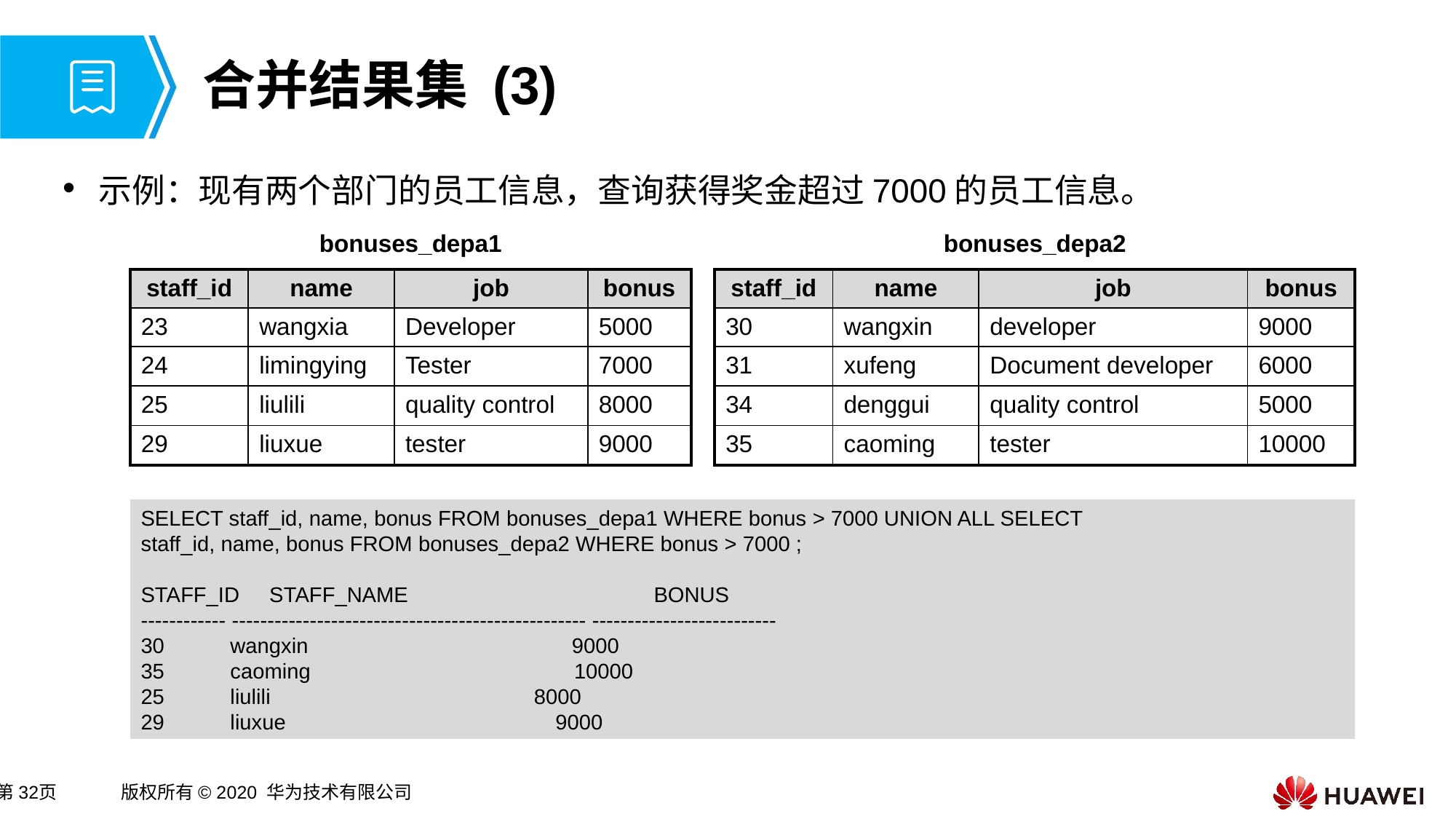

# 合并结果集 (3)
示例：现有两个部门的员工信息，查询获得奖金超过7000的员工信息。
bonuses_depa1
bonuses_depa2
| staff\_id | name | job | bonus |
| --- | --- | --- | --- |
| 23 | wangxia | Developer | 5000 |
| 24 | limingying | Tester | 7000 |
| 25 | liulili | quality control | 8000 |
| 29 | liuxue | tester | 9000 |
| staff\_id | name | job | bonus |
| --- | --- | --- | --- |
| 30 | wangxin | developer | 9000 |
| 31 | xufeng | Document developer | 6000 |
| 34 | denggui | quality control | 5000 |
| 35 | caoming | tester | 10000 |
SELECT staff_id, name, bonus FROM bonuses_depa1 WHERE bonus > 7000 UNION ALL SELECT
staff_id, name, bonus FROM bonuses_depa2 WHERE bonus > 7000 ;

STAFF_ID     STAFF_NAME                                         BONUS
------------ -------------------------------------------------- --------------------------
30           wangxin                                            9000
35           caoming                                            10000
25           liulili                                            8000
29           liuxue                                             9000